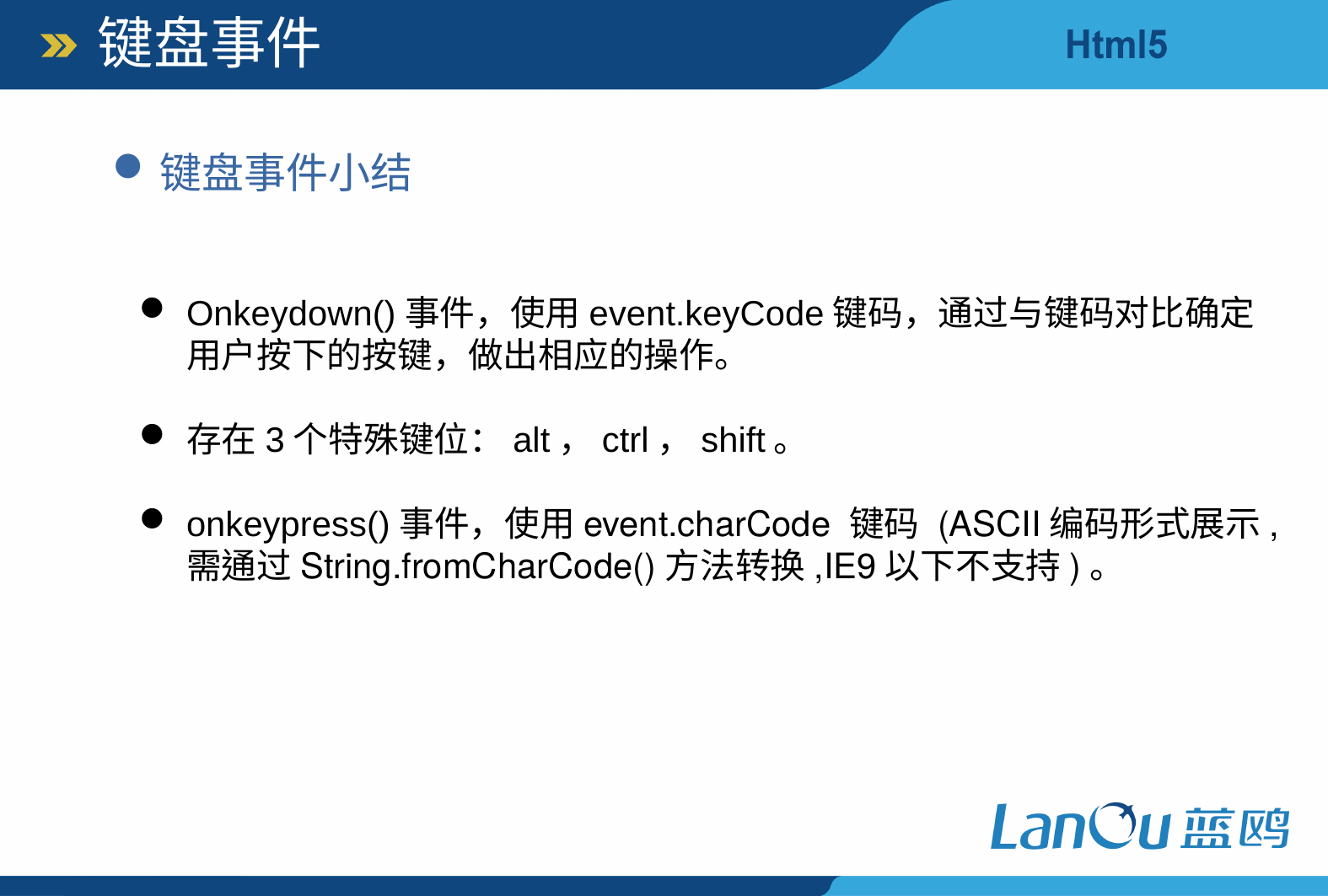

键盘事件
键盘事件小结
Onkeydown()事件，使用event.keyCode键码，通过与键码对比确定用户按下的按键，做出相应的操作。

存在3个特殊键位：alt，ctrl，shift。

onkeypress()事件，使用event.charCode 键码 (ASCII编码形式展示,需通过String.fromCharCode()方法转换,IE9以下不支持)。